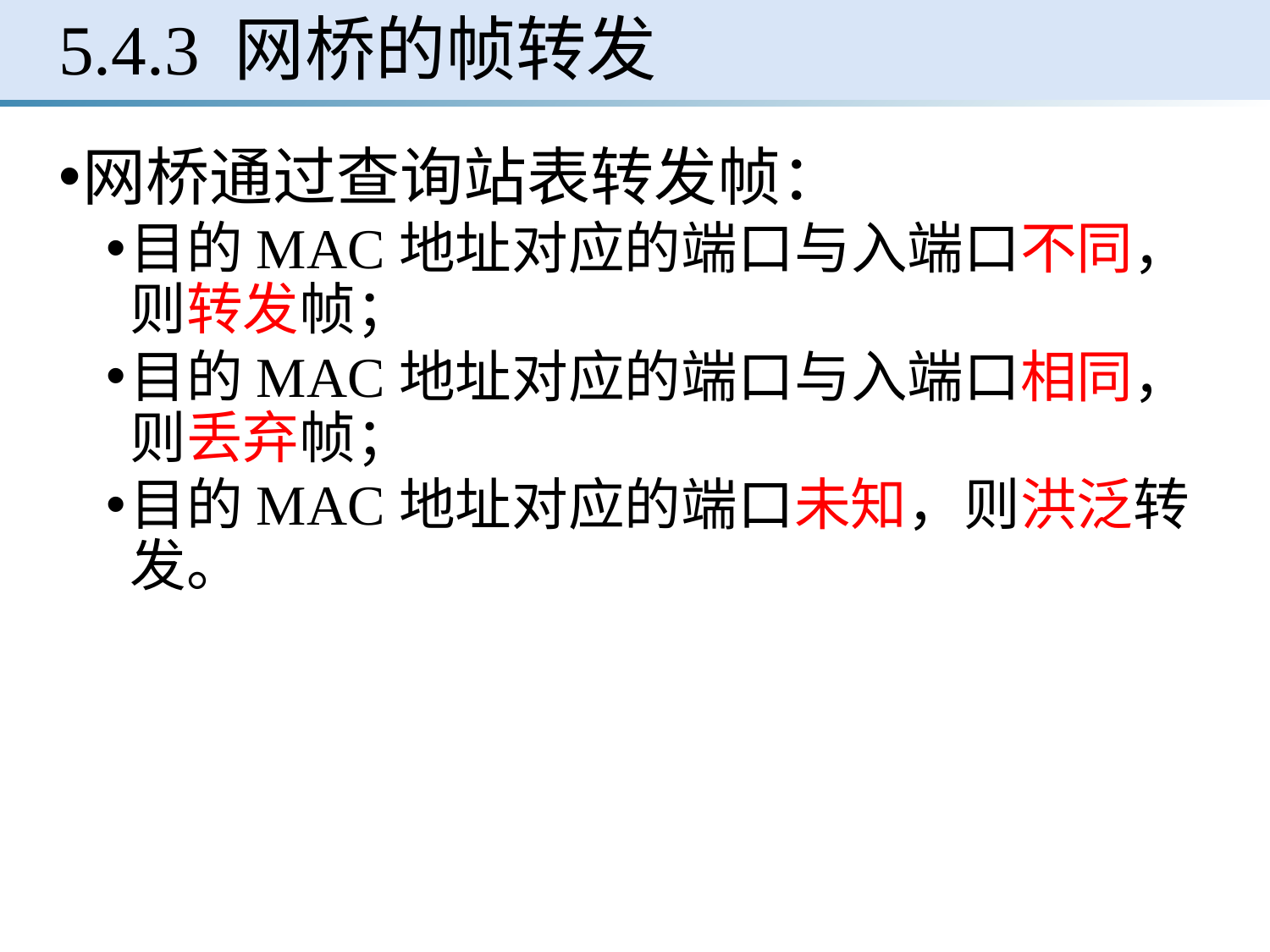

# 5.4.3 网桥的帧转发
网桥通过查询站表转发帧：
目的MAC地址对应的端口与入端口不同，则转发帧；
目的MAC地址对应的端口与入端口相同，则丢弃帧；
目的MAC地址对应的端口未知，则洪泛转发。